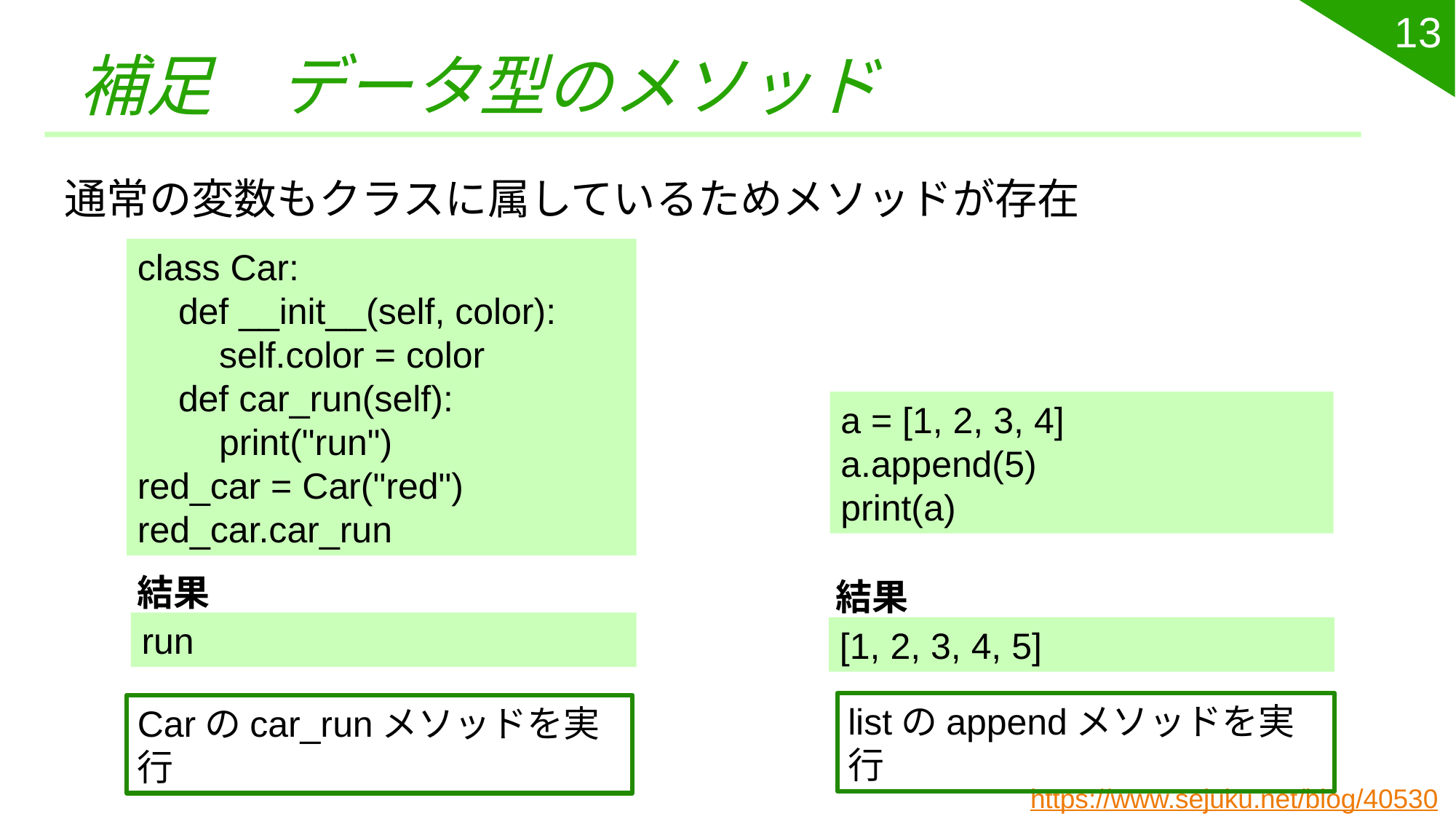

13
# 補足　データ型のメソッド
通常の変数もクラスに属しているためメソッドが存在
class Car:
    def __init__(self, color):
        self.color = color
    def car_run(self):
        print("run")
red_car = Car("red")
red_car.car_run
a = [1, 2, 3, 4]
a.append(5)
print(a)
結果
結果
run
[1, 2, 3, 4, 5]
listのappendメソッドを実行
Carのcar_runメソッドを実行
https://www.sejuku.net/blog/40530